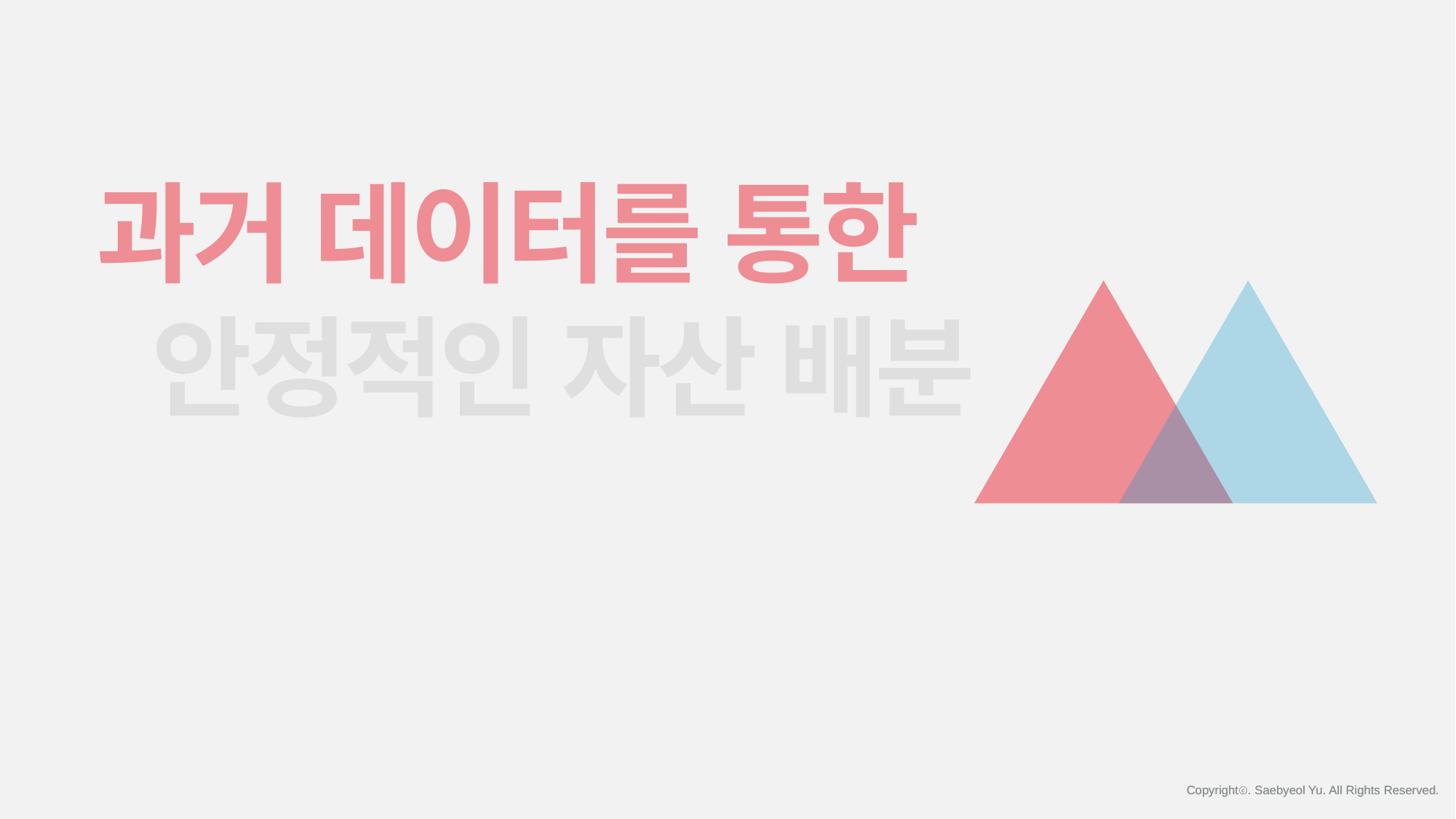

과거 데이터를 통한

안정적인 자산 배분

Copyrightⓒ. Saebyeol Yu. All Rights Reserved.